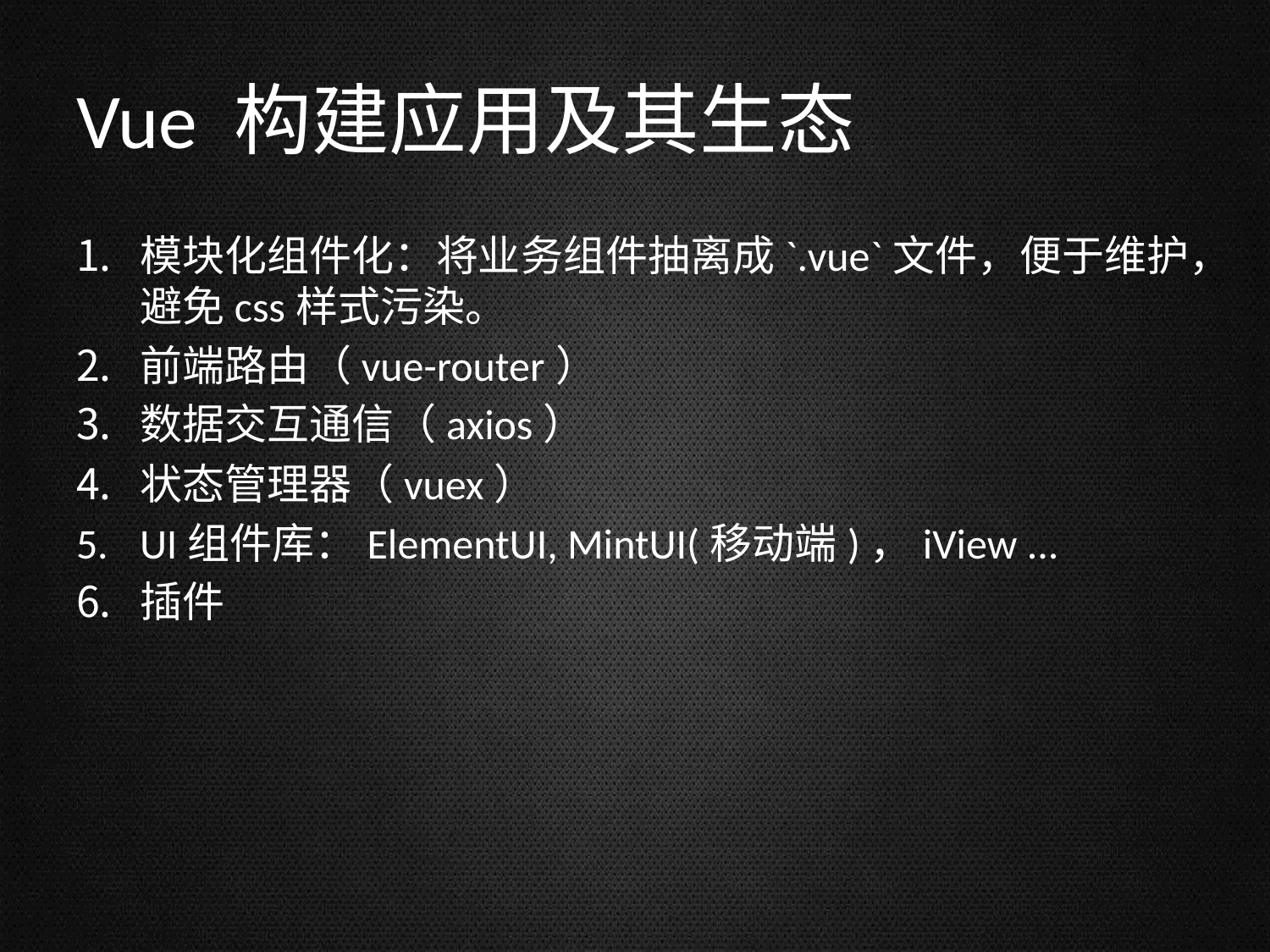

# Vue 构建应用及其生态
模块化组件化：将业务组件抽离成`.vue`文件，便于维护，避免css样式污染。
前端路由（vue-router）
数据交互通信（axios）
状态管理器（vuex）
UI组件库：ElementUI, MintUI(移动端)，iView ...
插件